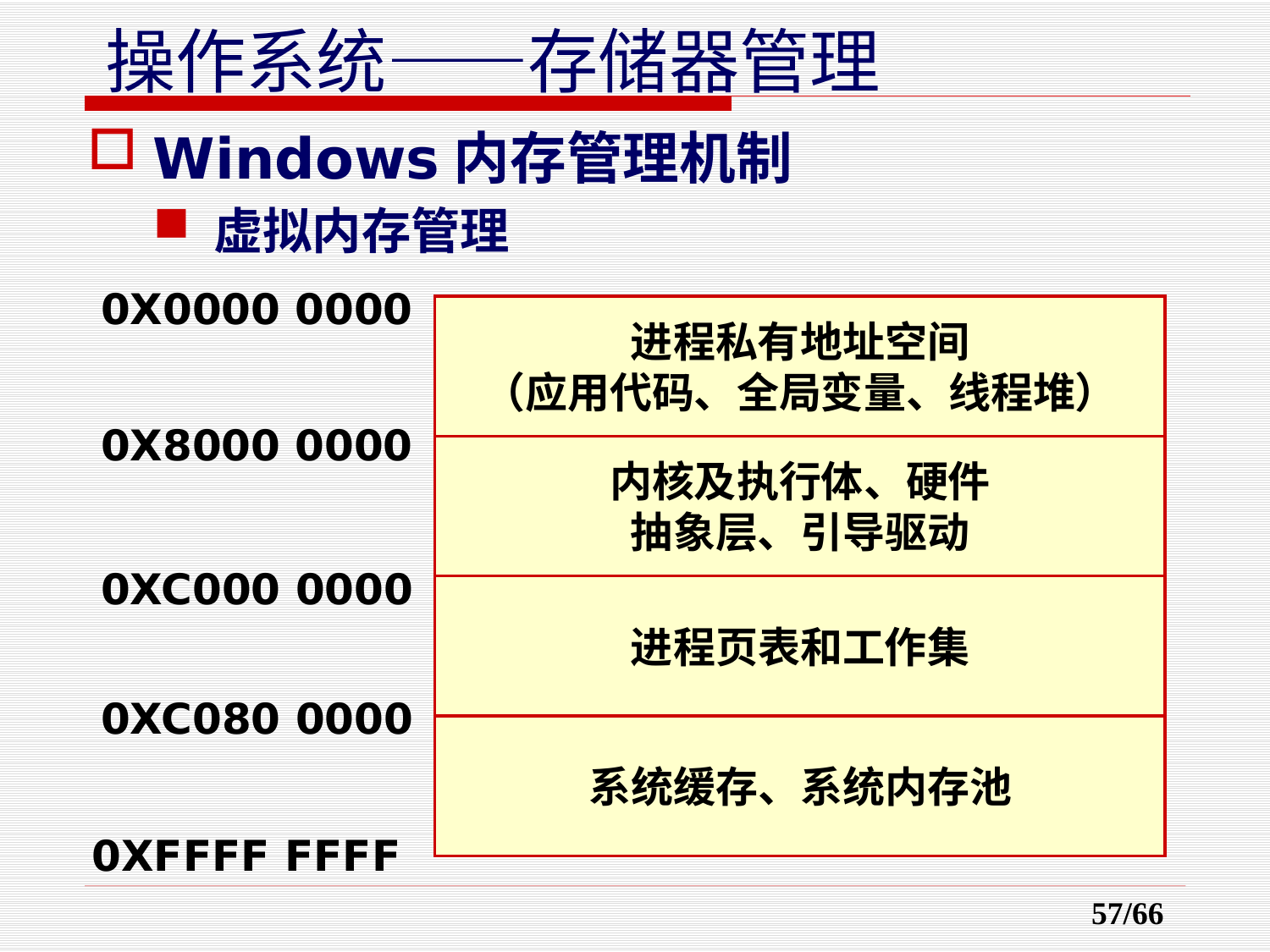

Windows内存管理机制
虚拟内存管理
0X0000 0000
进程私有地址空间
（应用代码、全局变量、线程堆）
0X8000 0000
内核及执行体、硬件
抽象层、引导驱动
0XC000 0000
进程页表和工作集
0XC080 0000
系统缓存、系统内存池
0XFFFF FFFF